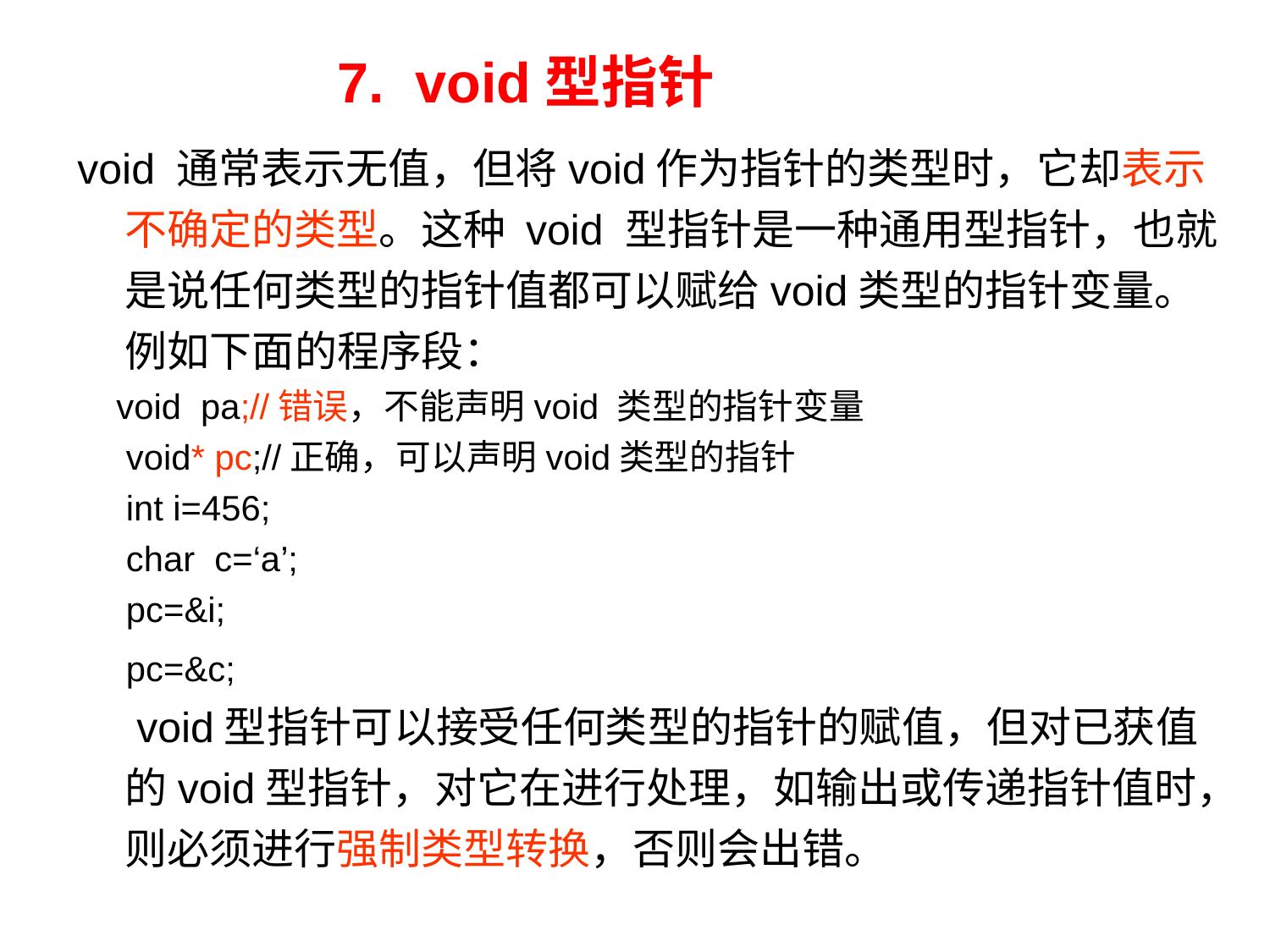

7.  void型指针
void 通常表示无值，但将void作为指针的类型时，它却表示不确定的类型。这种 void 型指针是一种通用型指针，也就是说任何类型的指针值都可以赋给void类型的指针变量。例如下面的程序段：
    void  pa;//错误，不能声明void 类型的指针变量
     void* pc;//正确，可以声明void类型的指针
     int i=456;
     char  c=‘a’;
     pc=&i;
     pc=&c;
     void型指针可以接受任何类型的指针的赋值，但对已获值的void型指针，对它在进行处理，如输出或传递指针值时，则必须进行强制类型转换，否则会出错。